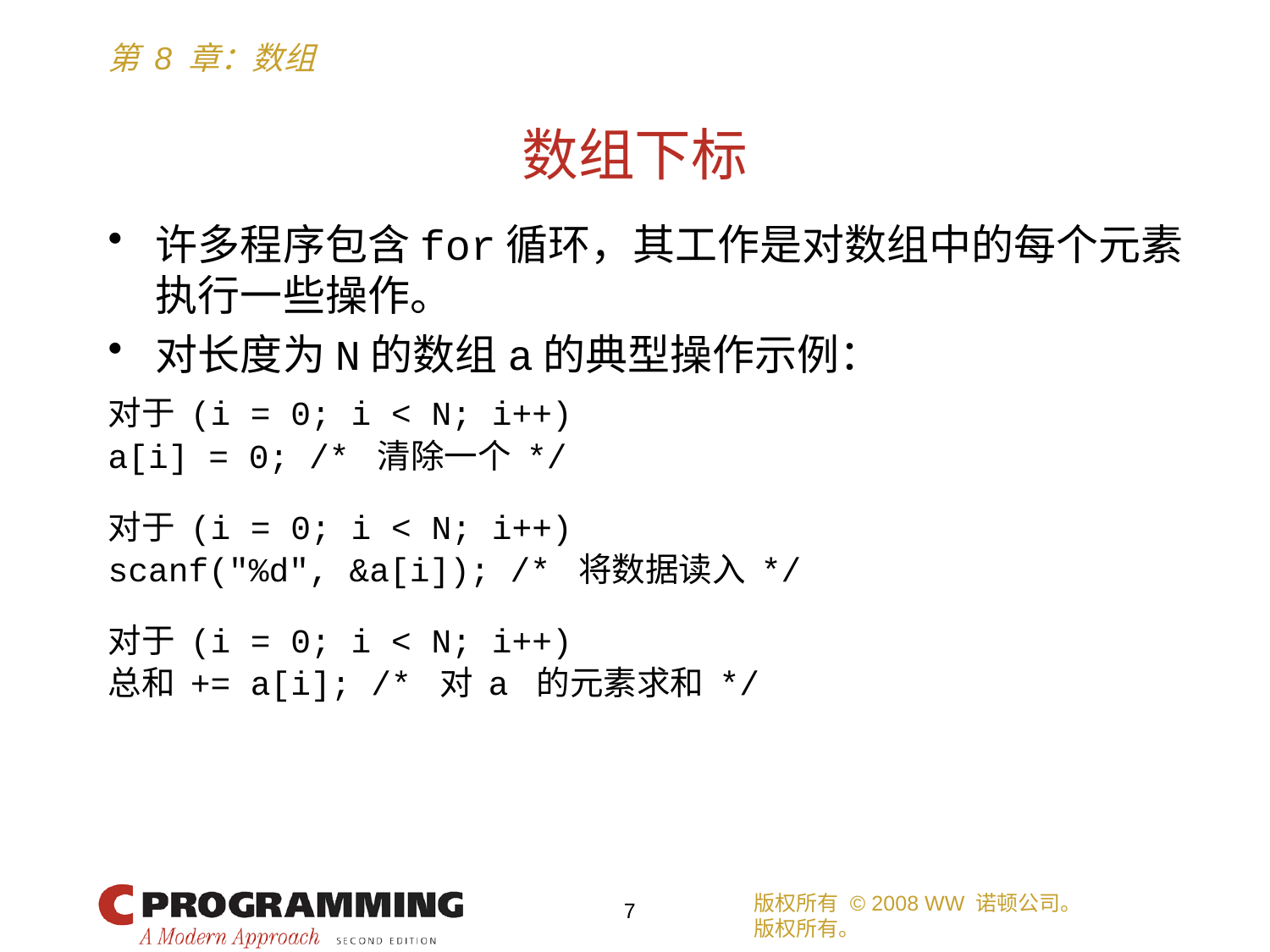

# 数组下标
许多程序包含for循环，其工作是对数组中的每个元素执行一些操作。
对长度为N的数组a的典型操作示例：
对于 (i = 0; i < N; i++)
a[i] = 0; /* 清除一个 */

对于 (i = 0; i < N; i++)
scanf("%d", &a[i]); /* 将数据读入 */

对于 (i = 0; i < N; i++)
总和 += a[i]; /* 对 a 的元素求和 */
版权所有 © 2008 WW 诺顿公司。
版权所有。
7